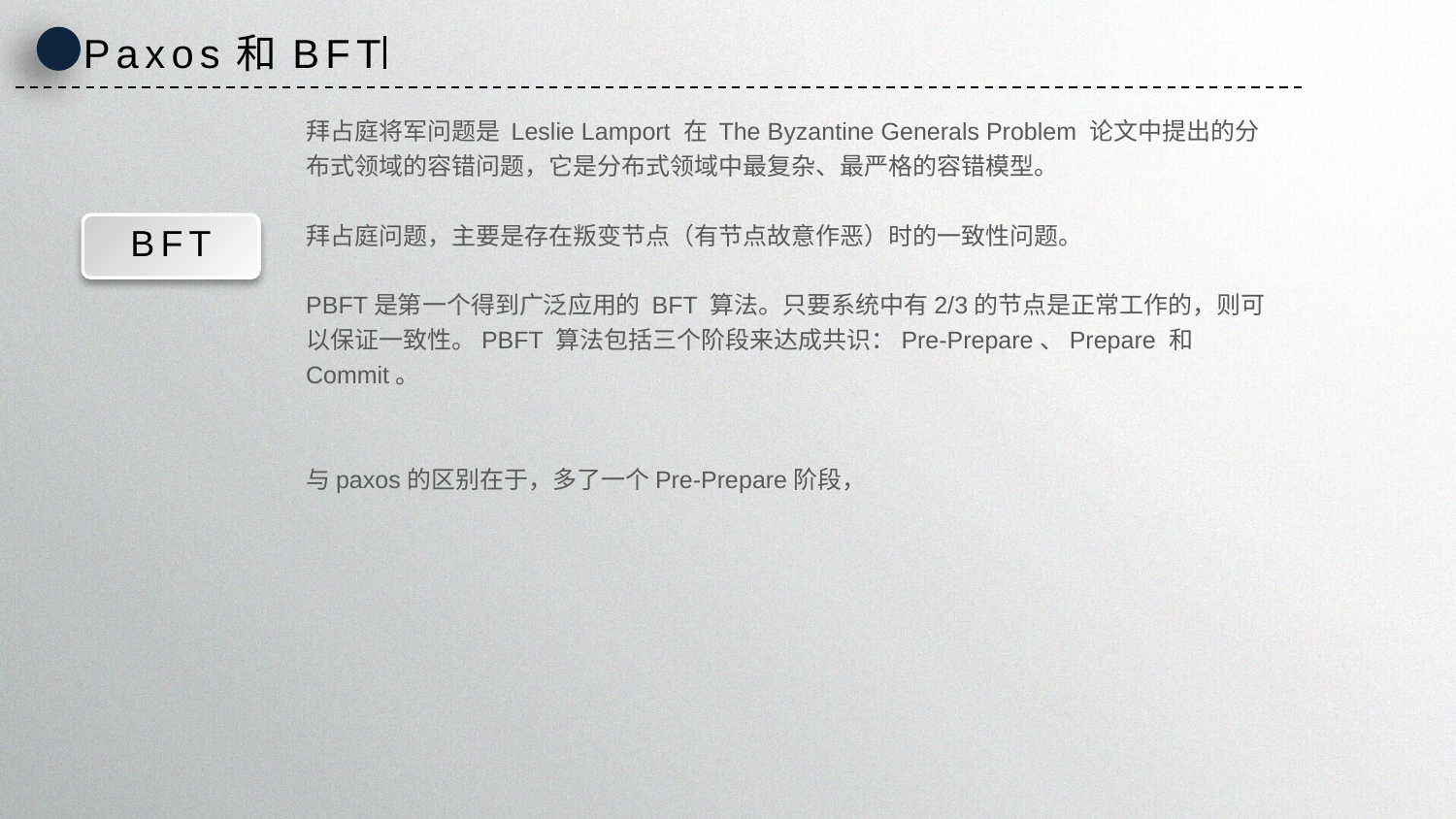

Paxos和BFT

拜占庭将军问题是 Leslie Lamport 在 The Byzantine Generals Problem 论文中提出的分布式领域的容错问题，它是分布式领域中最复杂、最严格的容错模型。

拜占庭问题，主要是存在叛变节点（有节点故意作恶）时的一致性问题。

PBFT是第一个得到广泛应用的 BFT 算法。只要系统中有2/3的节点是正常工作的，则可以保证一致性。PBFT 算法包括三个阶段来达成共识：Pre-Prepare、Prepare 和 Commit。

与paxos的区别在于，多了一个Pre-Prepare阶段，

BFT